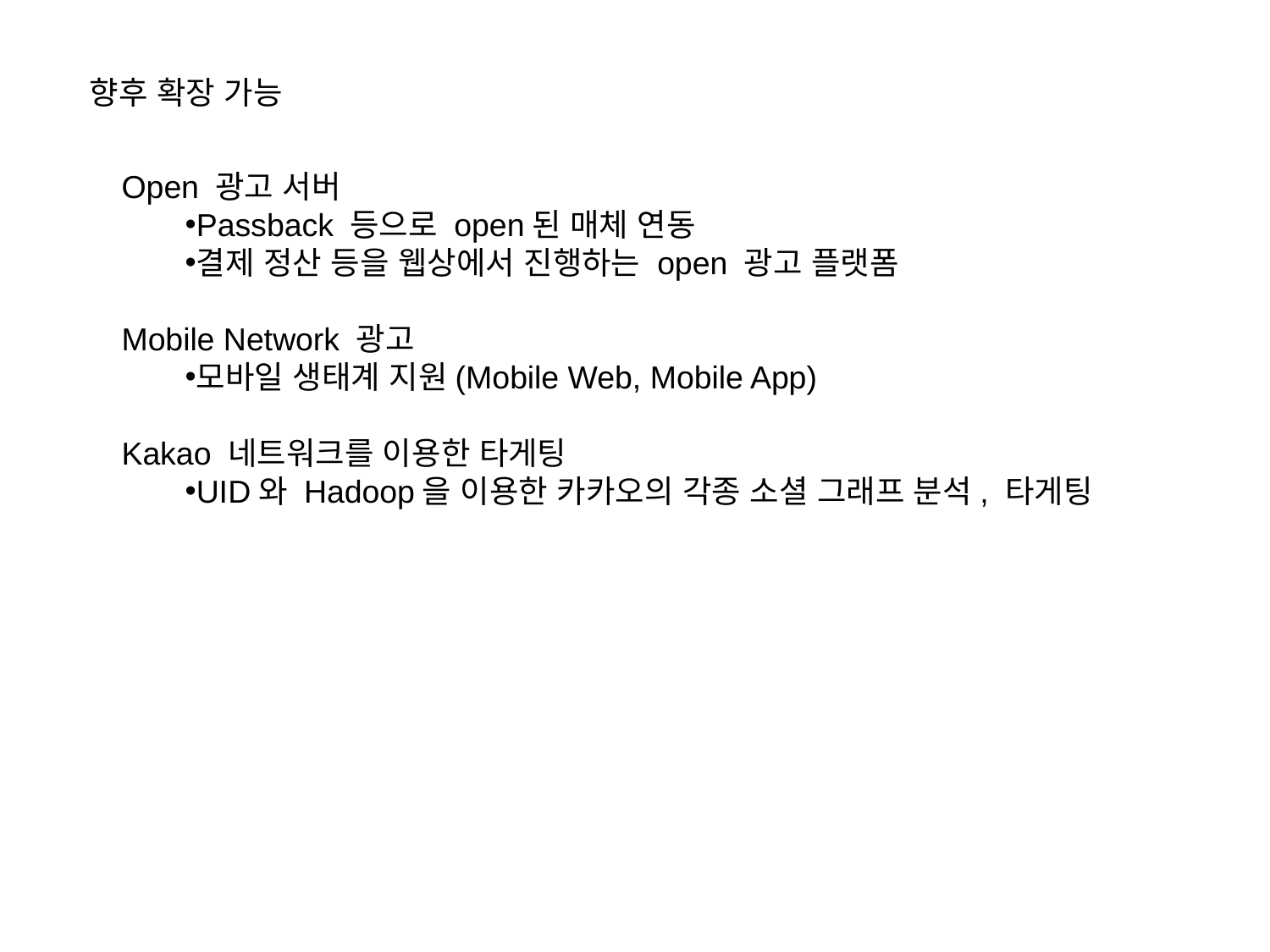

향후 확장 가능
Open 광고 서버
Passback 등으로 open된 매체 연동
결제 정산 등을 웹상에서 진행하는 open 광고 플랫폼

Mobile Network 광고
모바일 생태계 지원(Mobile Web, Mobile App)

Kakao 네트워크를 이용한 타게팅
UID와 Hadoop을 이용한 카카오의 각종 소셜 그래프 분석, 타게팅